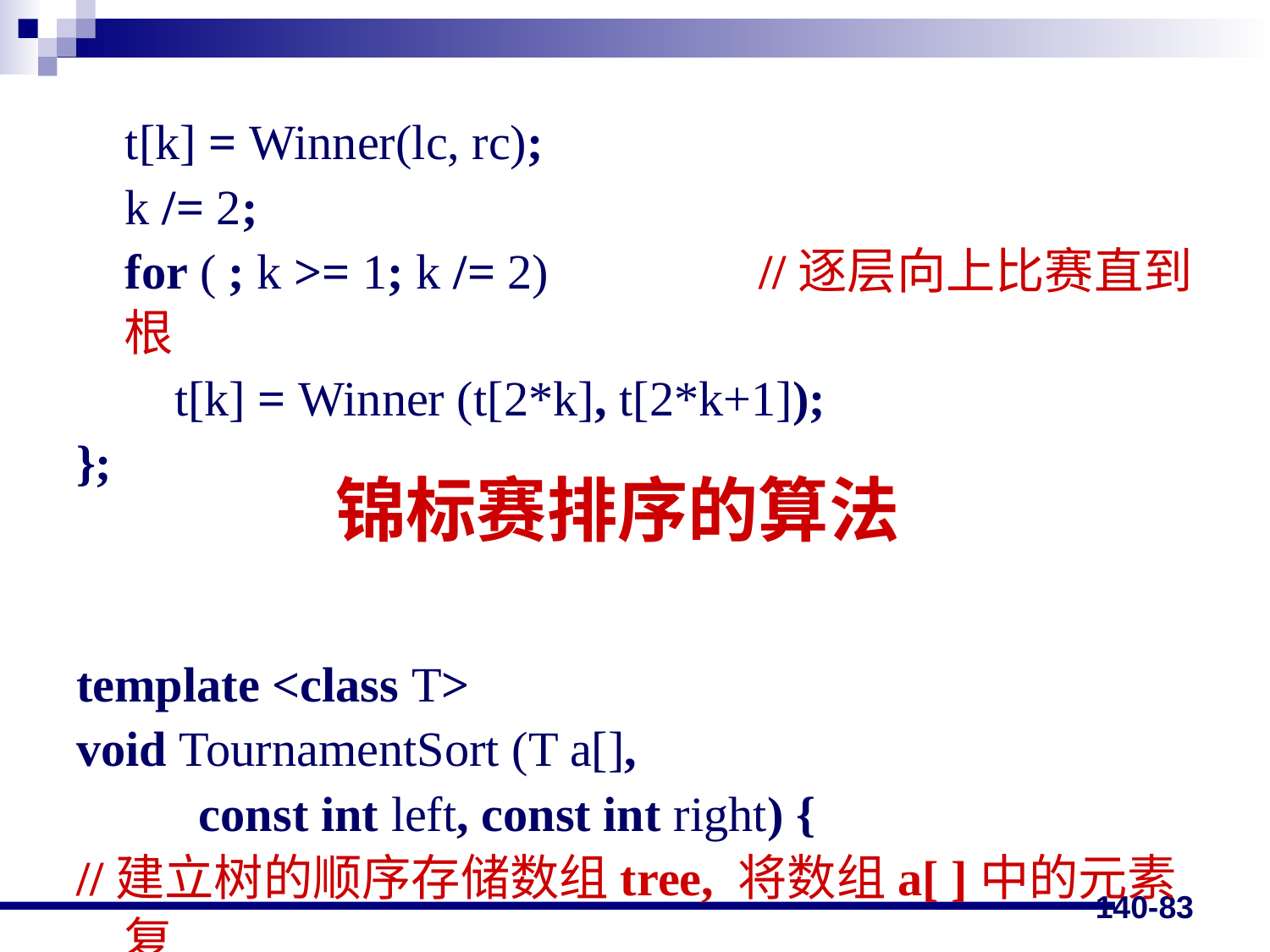

t[k] = Winner(lc, rc);
    k /= 2;
    for ( ; k >= 1; k /= 2)		//逐层向上比赛直到根
        t[k] = Winner (t[2*k], t[2*k+1]);
};

template <class T>
void TournamentSort (T a[],
          const int left, const int right) {
//建立树的顺序存储数组tree, 将数组a[ ]中的元素复
# 锦标赛排序的算法
140-83